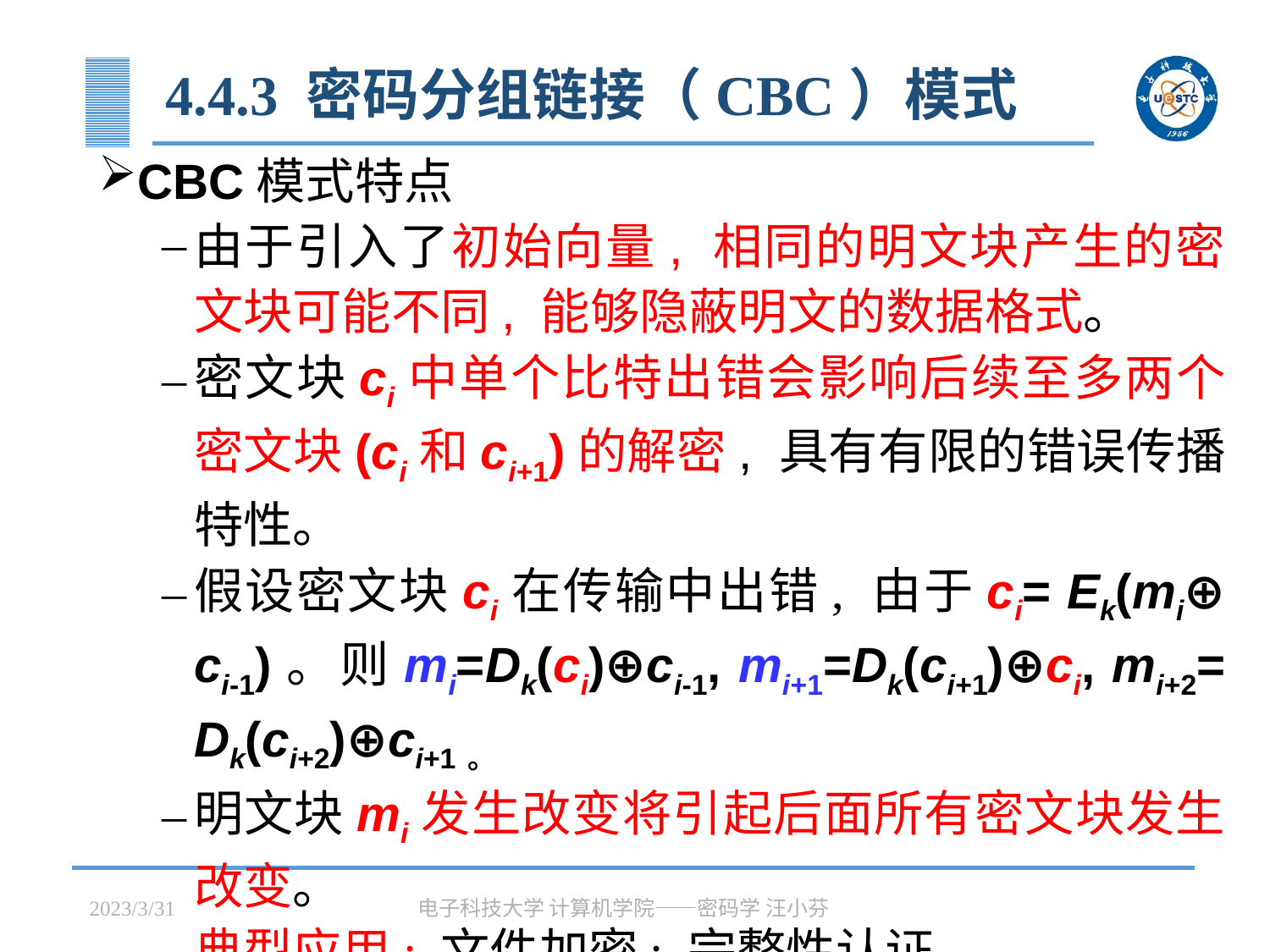

# 4.4.3 密码分组链接（CBC）模式
CBC模式特点
由于引入了初始向量, 相同的明文块产生的密文块可能不同, 能够隐蔽明文的数据格式。
密文块ci中单个比特出错会影响后续至多两个密文块(ci和ci+1)的解密, 具有有限的错误传播特性。
假设密文块ci在传输中出错, 由于ci= Ek(mi⊕ ci-1)。则mi=Dk(ci)⊕ci-1, mi+1=Dk(ci+1)⊕ci, mi+2= Dk(ci+2)⊕ci+1。
明文块mi发生改变将引起后面所有密文块发生改变。
典型应用: 文件加密; 完整性认证。

2023/3/31
电子科技大学 计算机学院——密码学 汪小芬